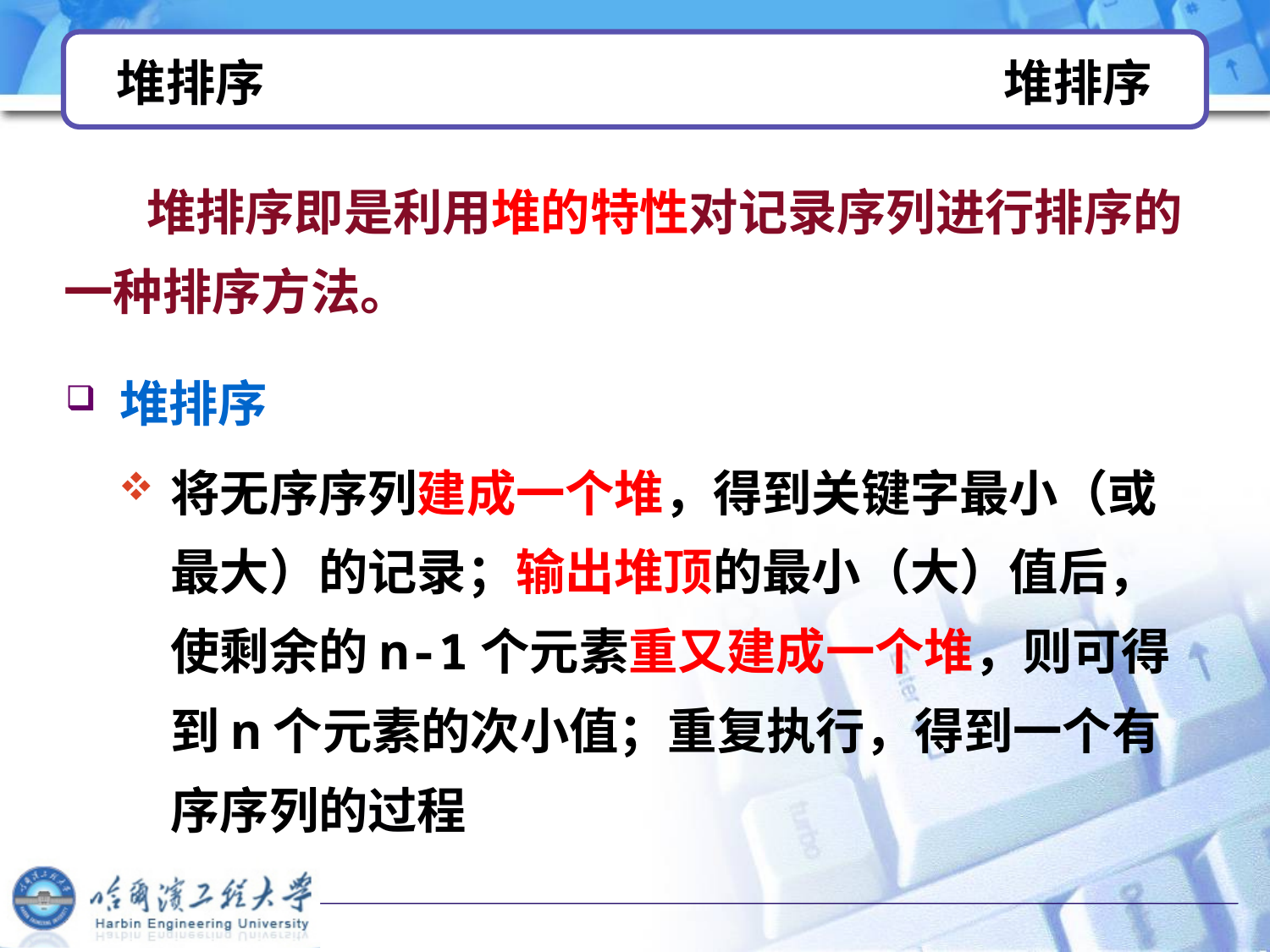

# 堆排序                                                                  堆排序
　   堆排序即是利用堆的特性对记录序列进行排序的一种排序方法。
 堆排序
将无序序列建成一个堆，得到关键字最小（或最大）的记录；输出堆顶的最小（大）值后，使剩余的n-1个元素重又建成一个堆，则可得到n个元素的次小值；重复执行，得到一个有序序列的过程